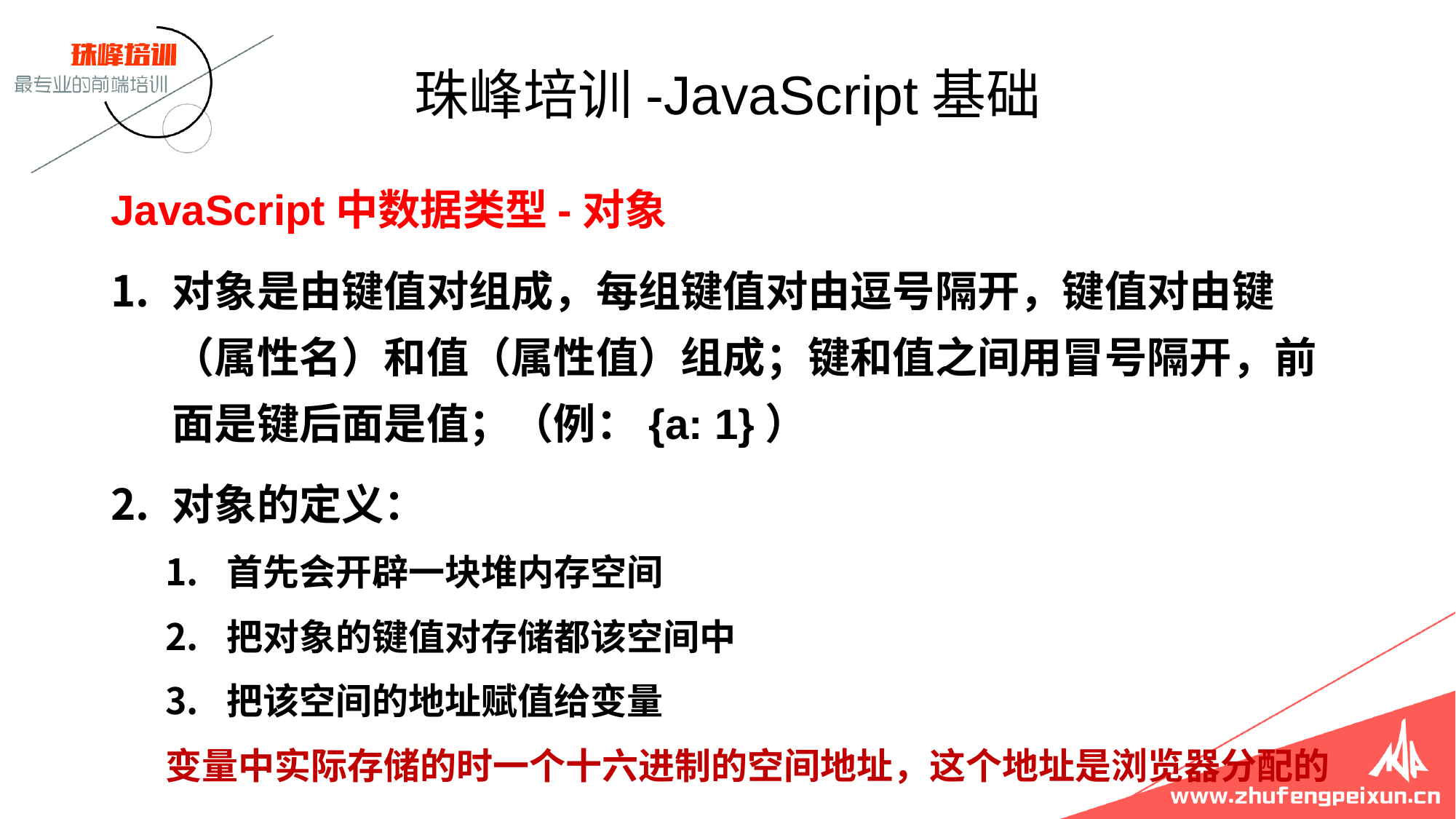

# 珠峰培训-JavaScript基础
JavaScript中数据类型-对象
对象是由键值对组成，每组键值对由逗号隔开，键值对由键（属性名）和值（属性值）组成；键和值之间用冒号隔开，前面是键后面是值；（例：{a: 1}）
对象的定义：
首先会开辟一块堆内存空间
把对象的键值对存储都该空间中
把该空间的地址赋值给变量
变量中实际存储的时一个十六进制的空间地址，这个地址是浏览器分配的